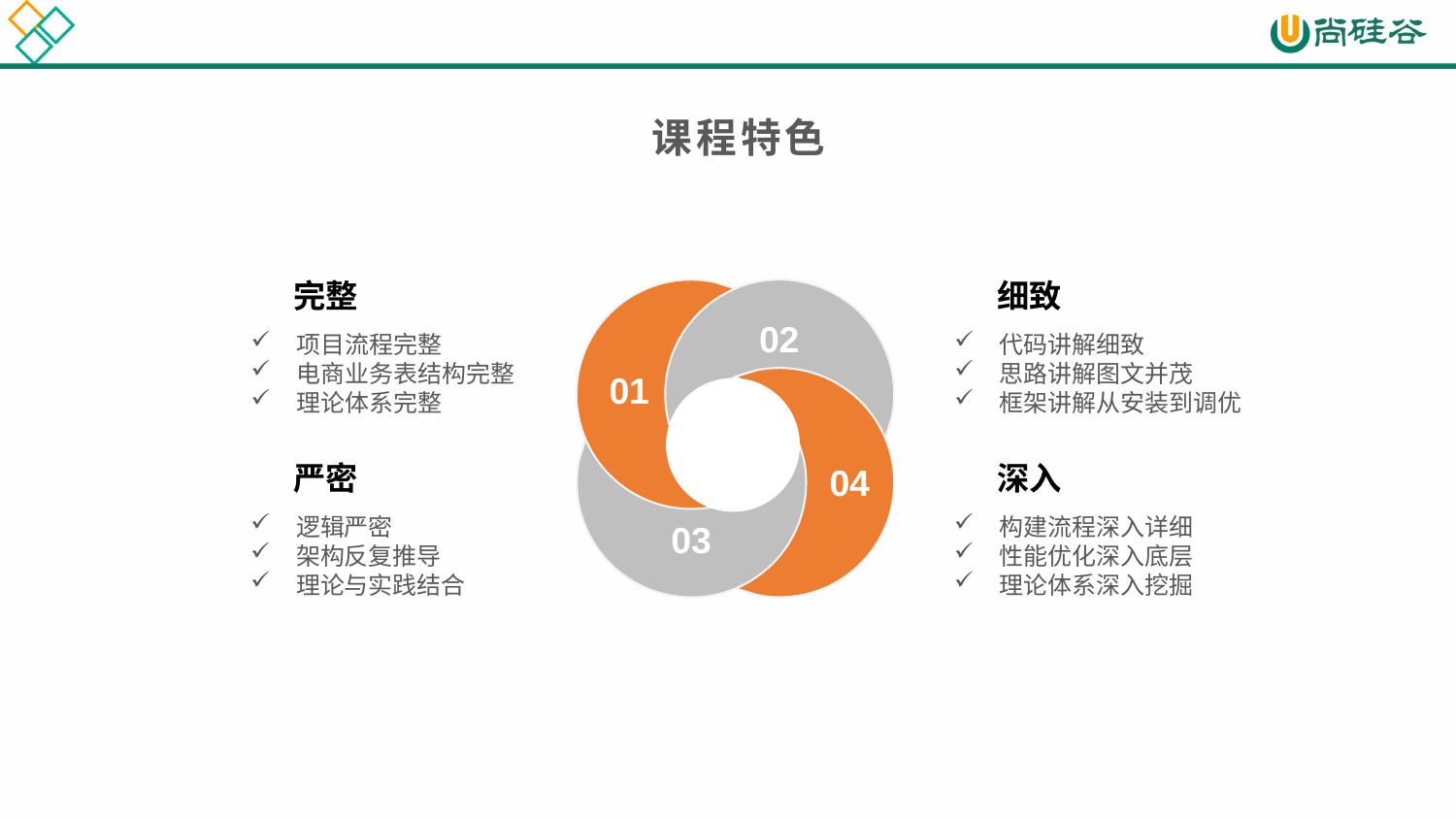

课程特色
完整
项目流程完整
电商业务表结构完整
理论体系完整
细致

02

01

04
03
代码讲解细致
思路讲解图文并茂
框架讲解从安装到调优
严密
深入
逻辑严密
架构反复推导
理论与实践结合
构建流程深入详细
性能优化深入底层
理论体系深入挖掘